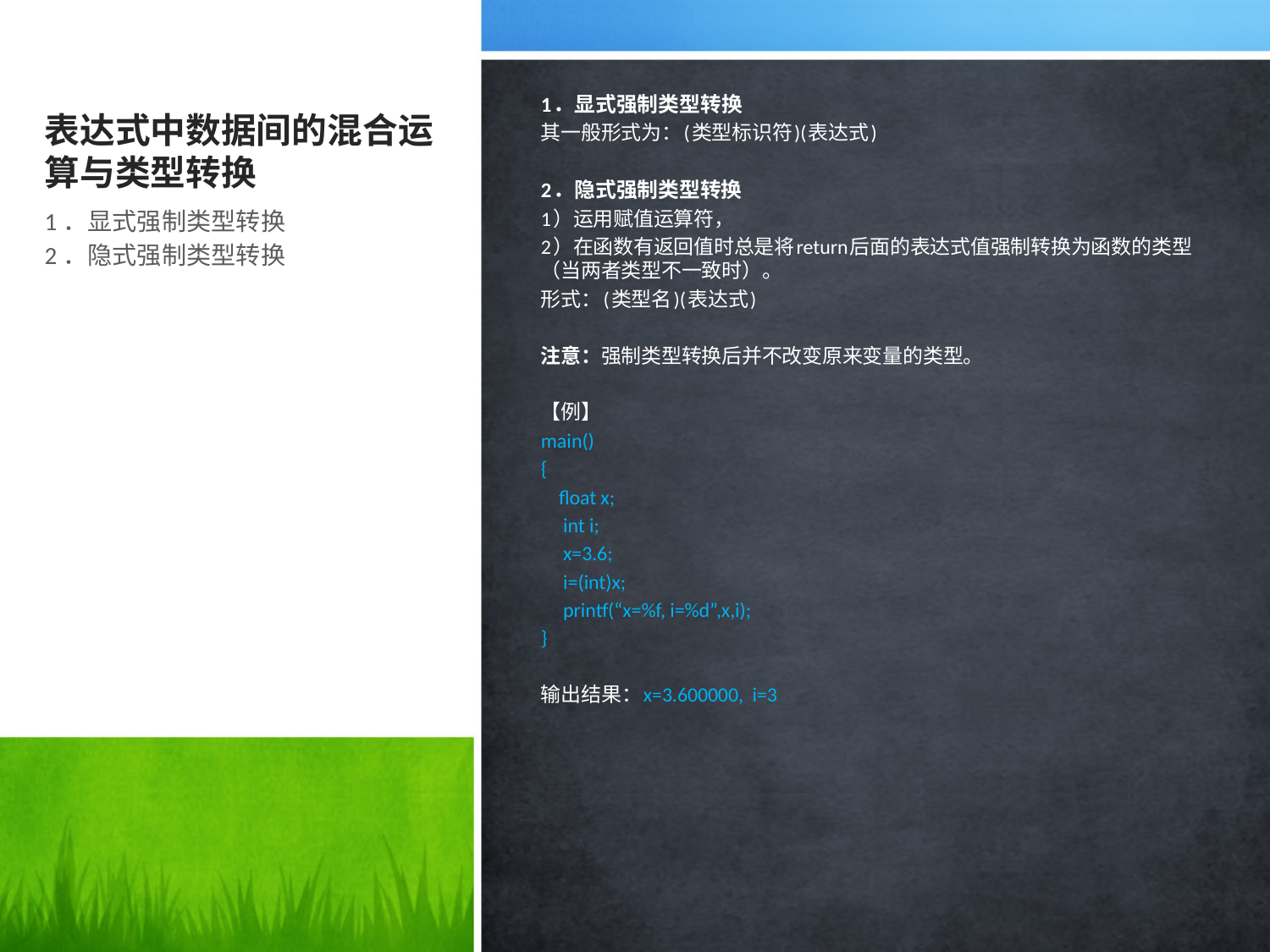

# 表达式中数据间的混合运算与类型转换
1．显式强制类型转换
其一般形式为：(类型标识符)(表达式)

2．隐式强制类型转换
1）运用赋值运算符，
2）在函数有返回值时总是将return后面的表达式值强制转换为函数的类型（当两者类型不一致时）。
形式：(类型名)(表达式)

注意：强制类型转换后并不改变原来变量的类型。

【例】
main()
{
    float x;
     int i;
     x=3.6;
     i=(int)x;
     printf(“x=%f, i=%d”,x,i);
}

输出结果：x=3.600000,  i=3

1．显式强制类型转换
2．隐式强制类型转换